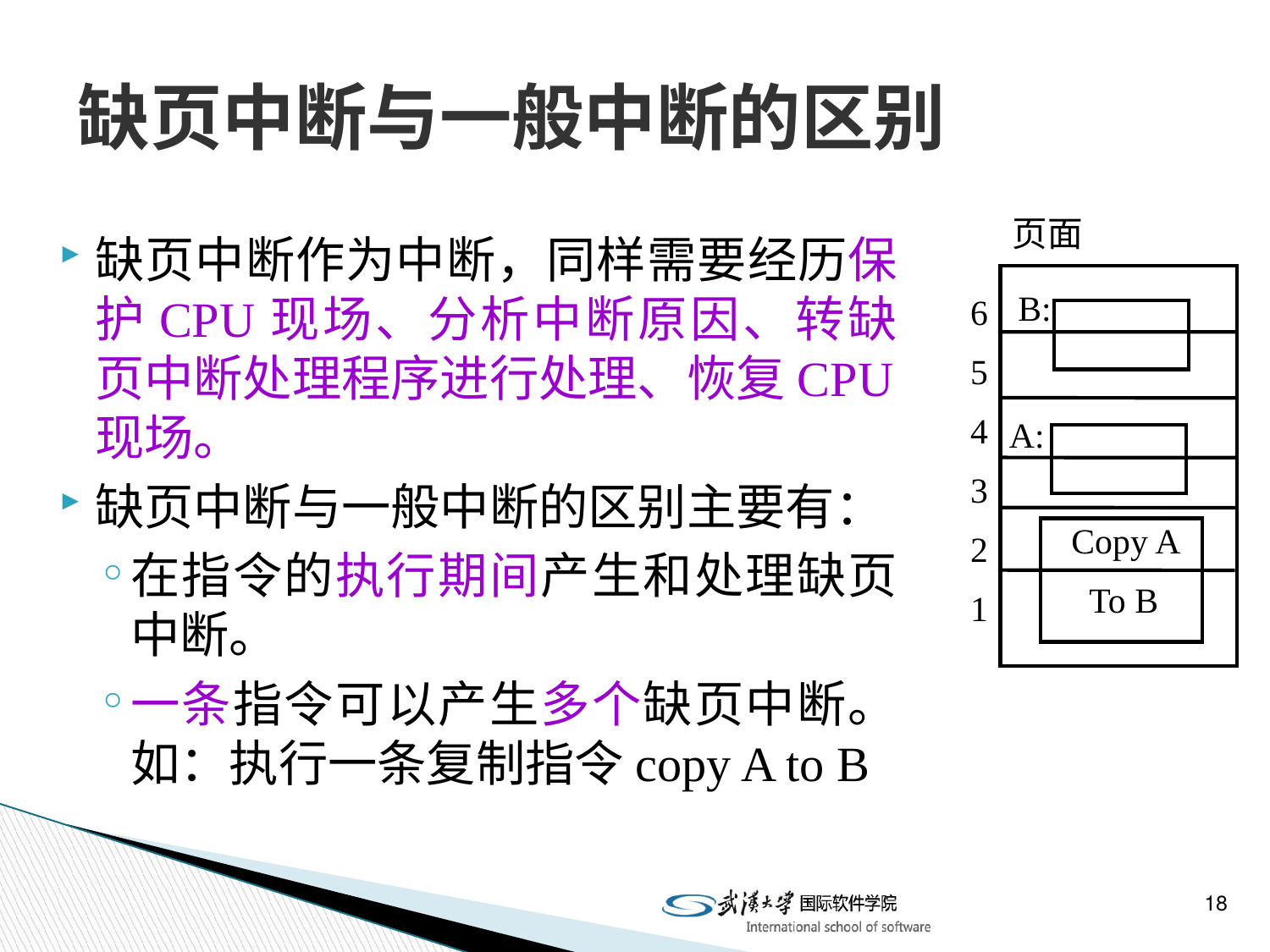

# 缺页中断与一般中断的区别
页面
缺页中断作为中断，同样需要经历保护CPU现场、分析中断原因、转缺页中断处理程序进行处理、恢复CPU现场。
缺页中断与一般中断的区别主要有：
在指令的执行期间产生和处理缺页中断。
一条指令可以产生多个缺页中断。如：执行一条复制指令copy A to B
  B:

 A:

        Copy A

          To B
6

5

4

3

2

1